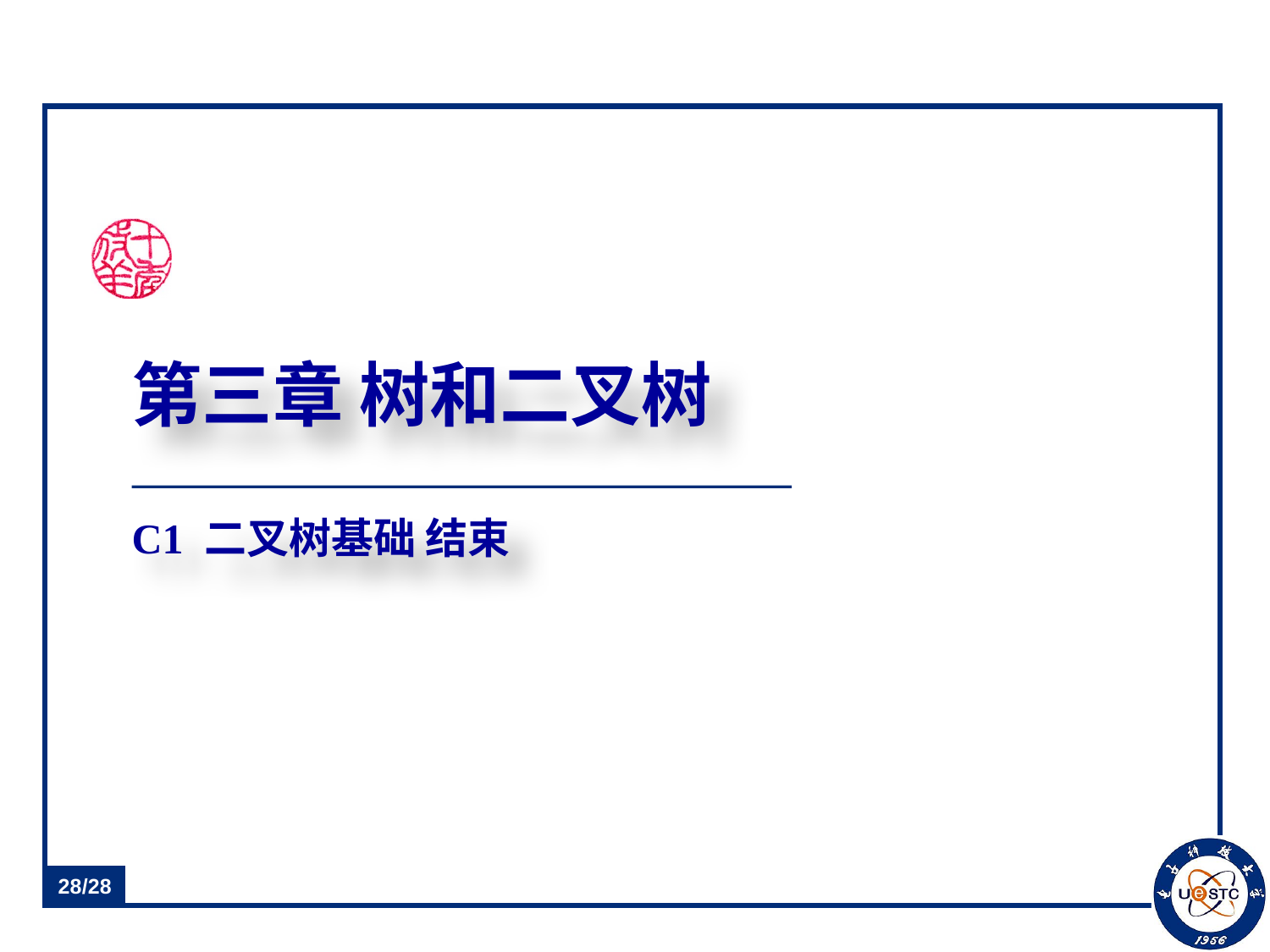

# 第三章 树和二叉树
C1 二叉树基础 结束
28/28